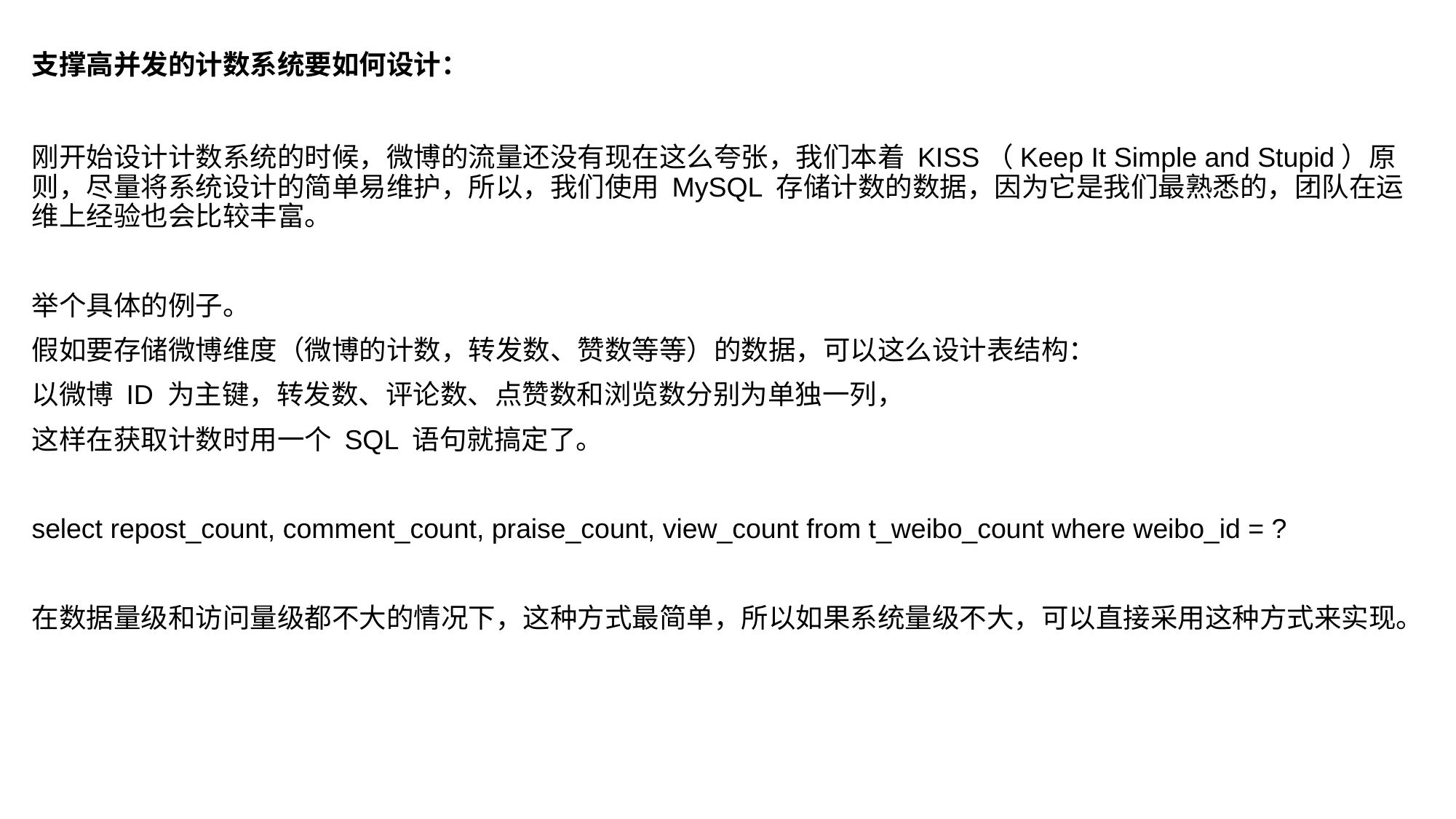

支撑高并发的计数系统要如何设计：

刚开始设计计数系统的时候，微博的流量还没有现在这么夸张，我们本着 KISS（Keep It Simple and Stupid）原则，尽量将系统设计的简单易维护，所以，我们使用 MySQL 存储计数的数据，因为它是我们最熟悉的，团队在运维上经验也会比较丰富。

举个具体的例子。
假如要存储微博维度（微博的计数，转发数、赞数等等）的数据，可以这么设计表结构：
以微博 ID 为主键，转发数、评论数、点赞数和浏览数分别为单独一列，
这样在获取计数时用一个 SQL 语句就搞定了。

select repost_count, comment_count, praise_count, view_count from t_weibo_count where weibo_id = ?

在数据量级和访问量级都不大的情况下，这种方式最简单，所以如果系统量级不大，可以直接采用这种方式来实现。